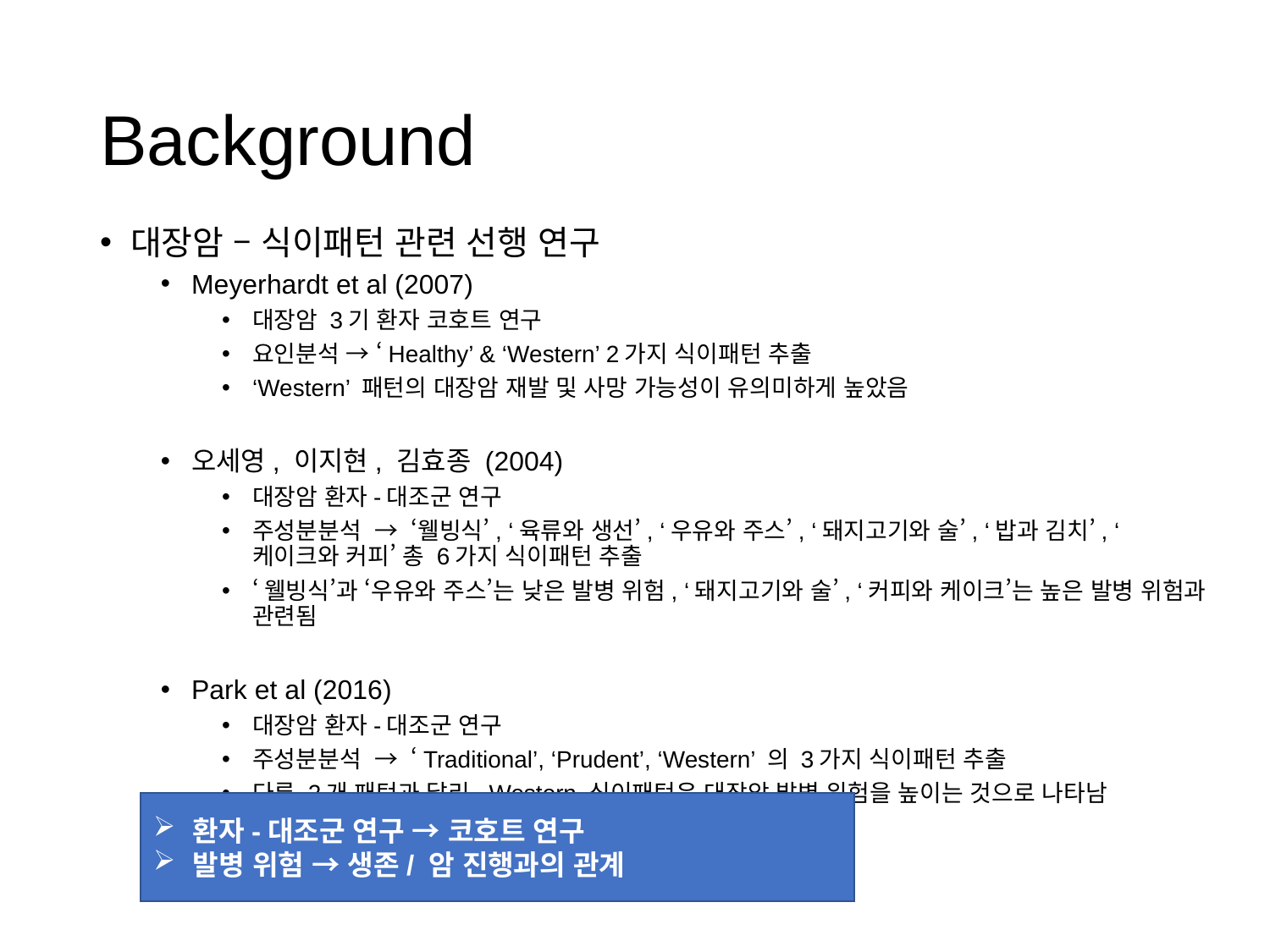

# Background
대장암 – 식이패턴 관련 선행 연구
Meyerhardt et al (2007)
대장암 3기 환자 코호트 연구
요인분석 → ‘Healthy’ & ‘Western’ 2가지 식이패턴 추출
‘Western’ 패턴의 대장암 재발 및 사망 가능성이 유의미하게 높았음

오세영, 이지현, 김효종 (2004)
대장암 환자-대조군 연구
주성분분석  →  ‘웰빙식’, ‘육류와 생선’, ‘우유와 주스’, ‘돼지고기와 술’, ‘밥과 김치’, ‘케이크와 커피’ 총 6가지 식이패턴 추출
‘웰빙식’과 ‘우유와 주스’는 낮은 발병 위험, ‘돼지고기와 술’, ‘커피와 케이크’는 높은 발병 위험과 관련됨

Park et al (2016)
대장암 환자-대조군 연구
주성분분석  →  ‘Traditional’, ‘Prudent’, ‘Western’ 의 3가지 식이패턴 추출
다른 2개 패턴과 달리, Western 식이패턴은 대장암 발병 위험을 높이는 것으로 나타남

환자-대조군 연구 → 코호트 연구
발병 위험 → 생존/ 암 진행과의 관계